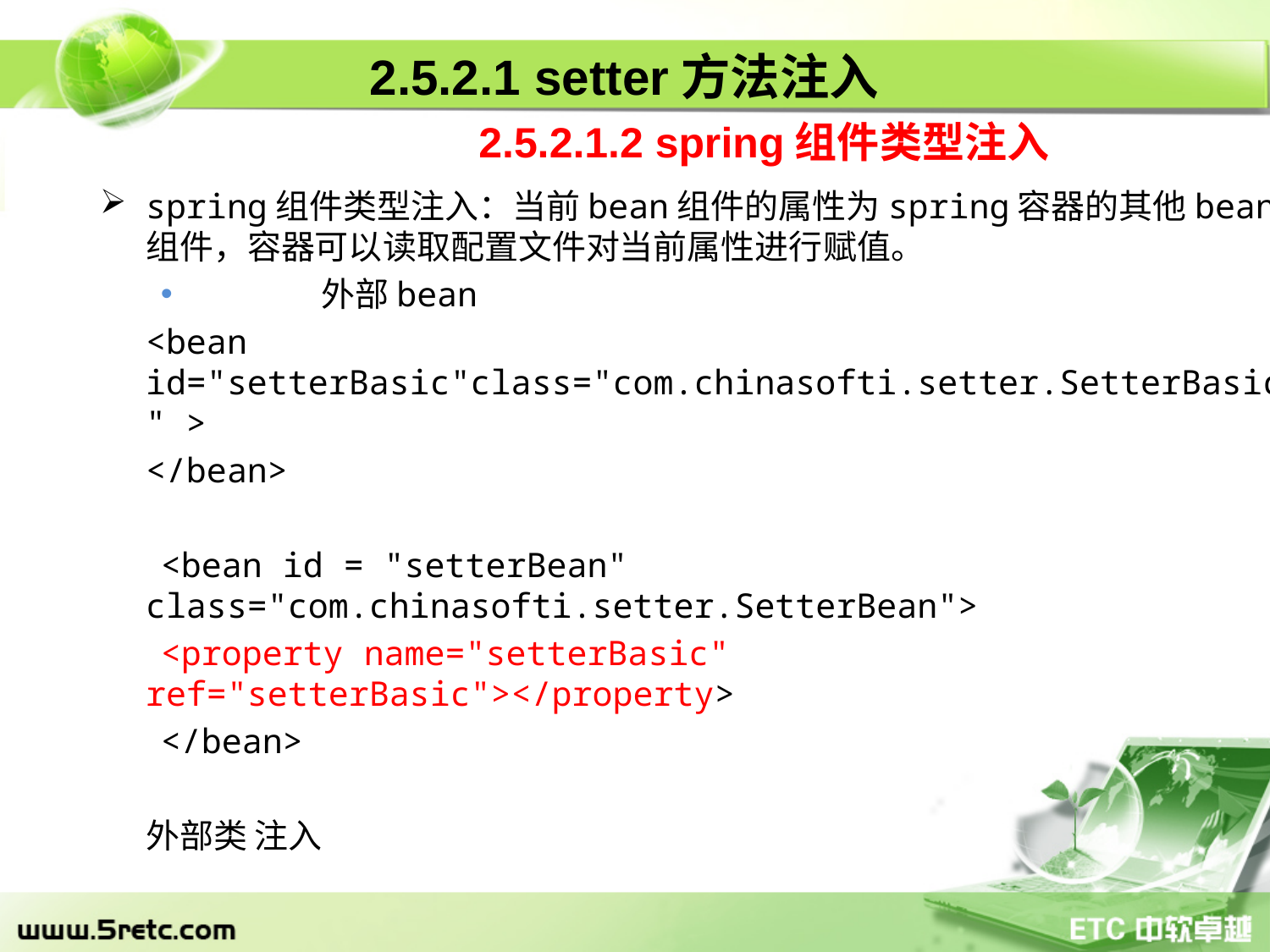

2.5.2.1 setter方法注入

2.5.2.1.2 spring组件类型注入
spring组件类型注入：当前bean组件的属性为spring容器的其他bean组件，容器可以读取配置文件对当前属性进行赋值。
	外部bean
	<bean id="setterBasic"class="com.chinasofti.setter.SetterBasic" >
	</bean>

   <bean id = "setterBean" class="com.chinasofti.setter.SetterBean">
   <property name="setterBasic" ref="setterBasic"></property>
   </bean>

	外部类 注入